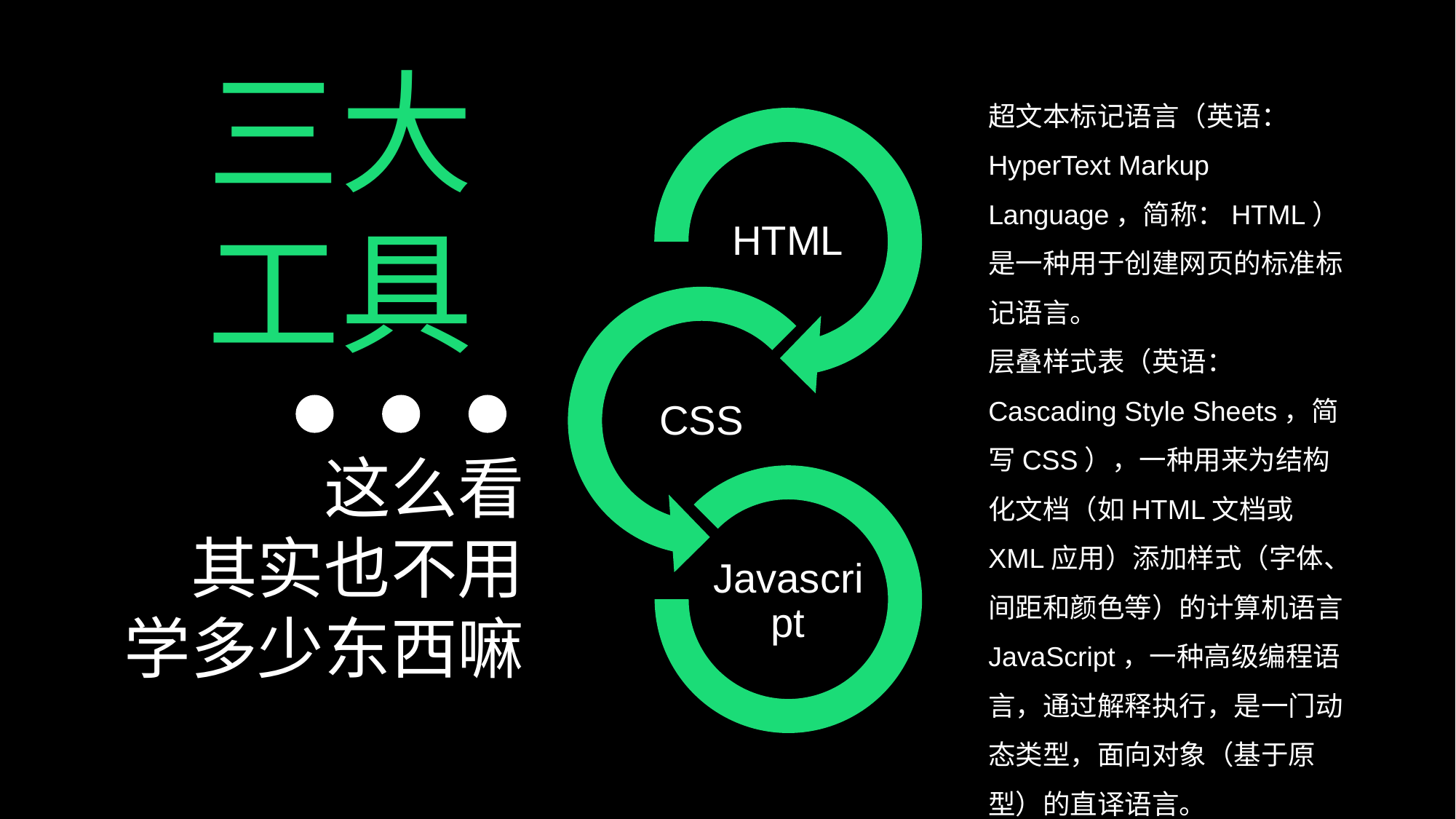

三大工具
超文本标记语言（英语：HyperText Markup Language，简称：HTML）是一种用于创建网页的标准标记语言。
层叠样式表（英语：Cascading Style Sheets，简写CSS），一种用来为结构化文档（如HTML文档或XML应用）添加样式（字体、间距和颜色等）的计算机语言
JavaScript，一种高级编程语言，通过解释执行，是一门动态类型，面向对象（基于原型）的直译语言。
HTML
CSS
Javascript

这么看
其实也不用
学多少东西嘛